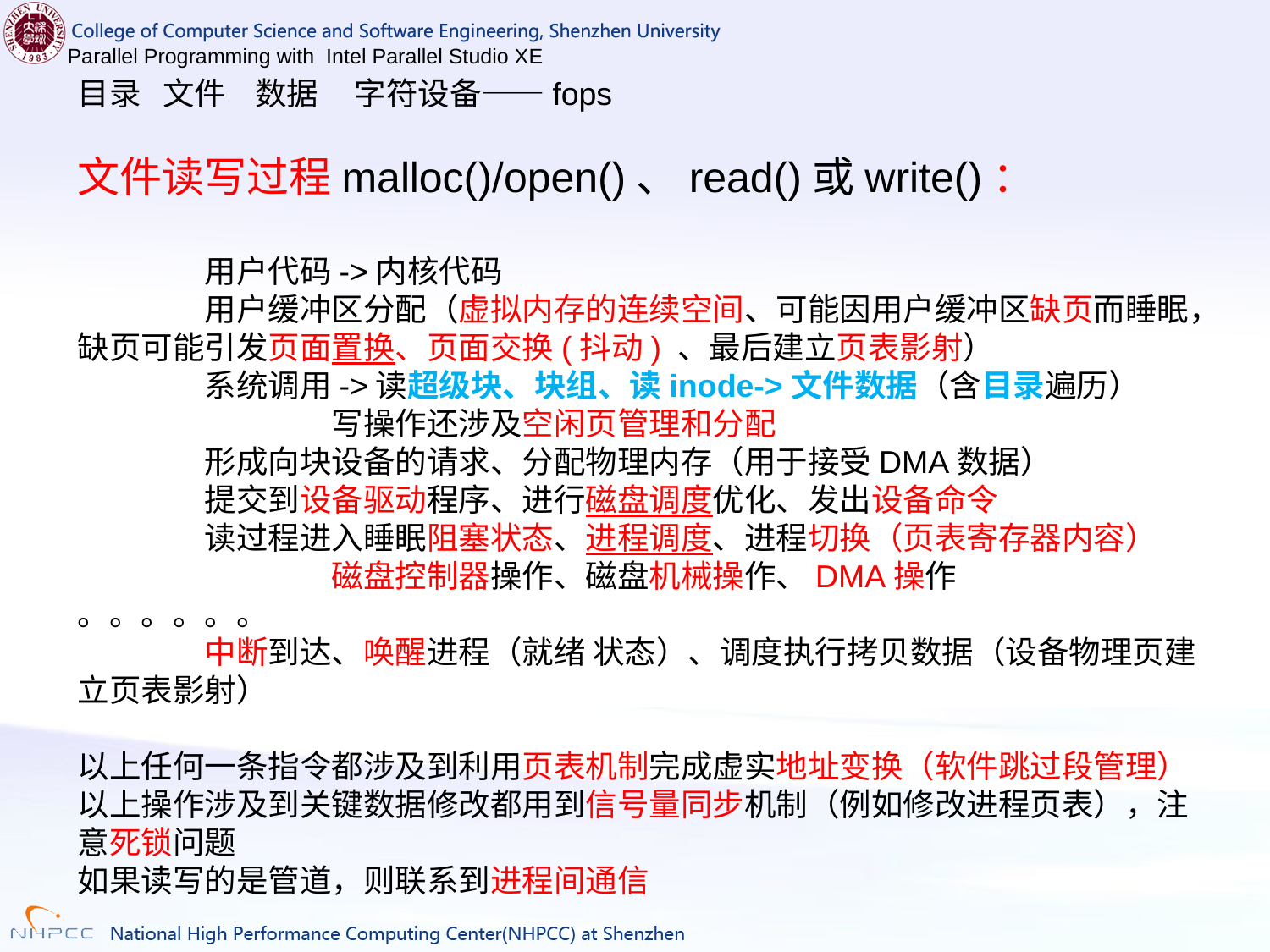

目录   文件    数据     字符设备——fops

文件读写过程malloc()/open()、read()或write()：

	用户代码->内核代码
	用户缓冲区分配（虚拟内存的连续空间、可能因用户缓冲区缺页而睡眠，缺页可能引发页面置换、页面交换(抖动) 、最后建立页表影射）
	系统调用->读超级块、块组、读inode->文件数据（含目录遍历）
		写操作还涉及空闲页管理和分配
	形成向块设备的请求、分配物理内存（用于接受DMA数据）
	提交到设备驱动程序、进行磁盘调度优化、发出设备命令
	读过程进入睡眠阻塞状态、进程调度、进程切换（页表寄存器内容）
		磁盘控制器操作、磁盘机械操作、DMA操作
。。。。。。
	中断到达、唤醒进程（就绪 状态）、调度执行拷贝数据（设备物理页建立页表影射）

以上任何一条指令都涉及到利用页表机制完成虚实地址变换（软件跳过段管理）
以上操作涉及到关键数据修改都用到信号量同步机制（例如修改进程页表），注意死锁问题
如果读写的是管道，则联系到进程间通信